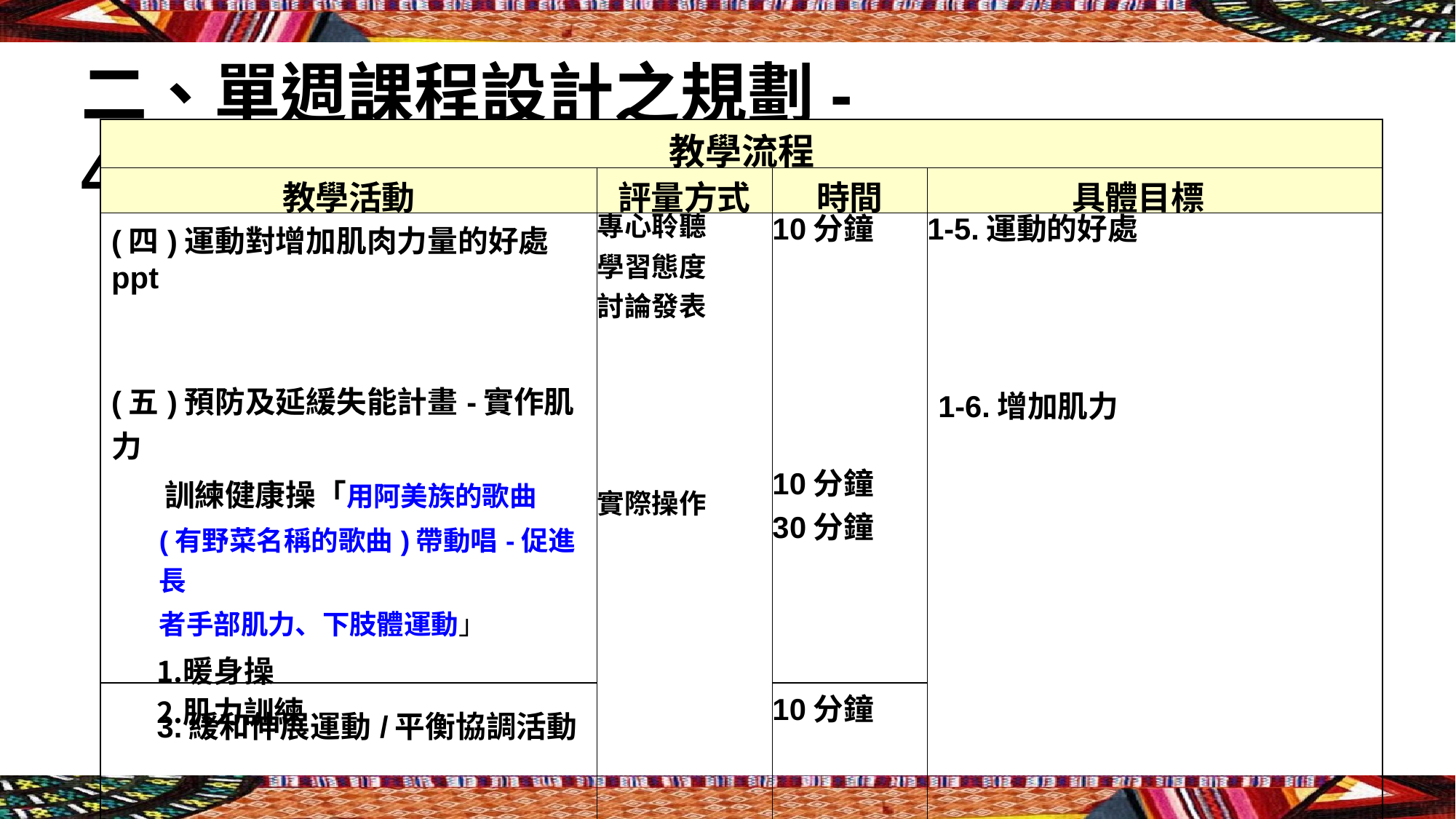

# 二、單週課程設計之規劃-4
| 教學流程 |  |  |  |
| --- | --- | --- | --- |
| 教學活動 | 評量方式 | 時間 | 具體目標 |
| (四)運動對增加肌肉力量的好處ppt (五)預防及延緩失能計畫-實作肌力 訓練健康操「用阿美族的歌曲 (有野菜名稱的歌曲)帶動唱-促進長 者手部肌力、下肢體運動」 暖身操 肌力訓練 | 專心聆聽 學習態度 討論發表 實際操作 | 10分鐘 10分鐘 30分鐘 | 1-5.運動的好處 1-6.增加肌力 |
| 3.緩和伸展運動/平衡協調活動 |  | 10分鐘 |  |